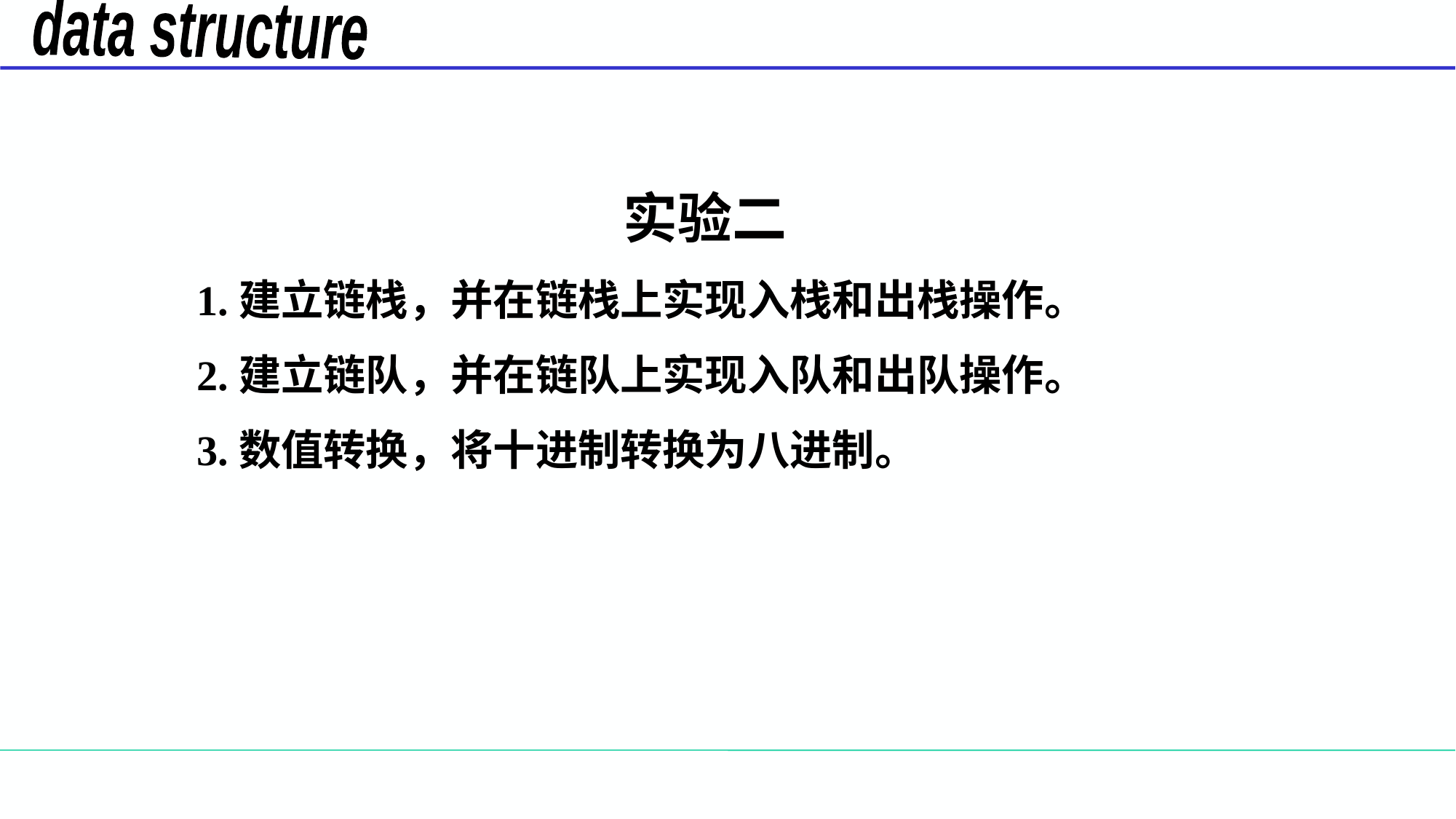

实验二
1.建立链栈，并在链栈上实现入栈和出栈操作。
2.建立链队，并在链队上实现入队和出队操作。
3.数值转换，将十进制转换为八进制。